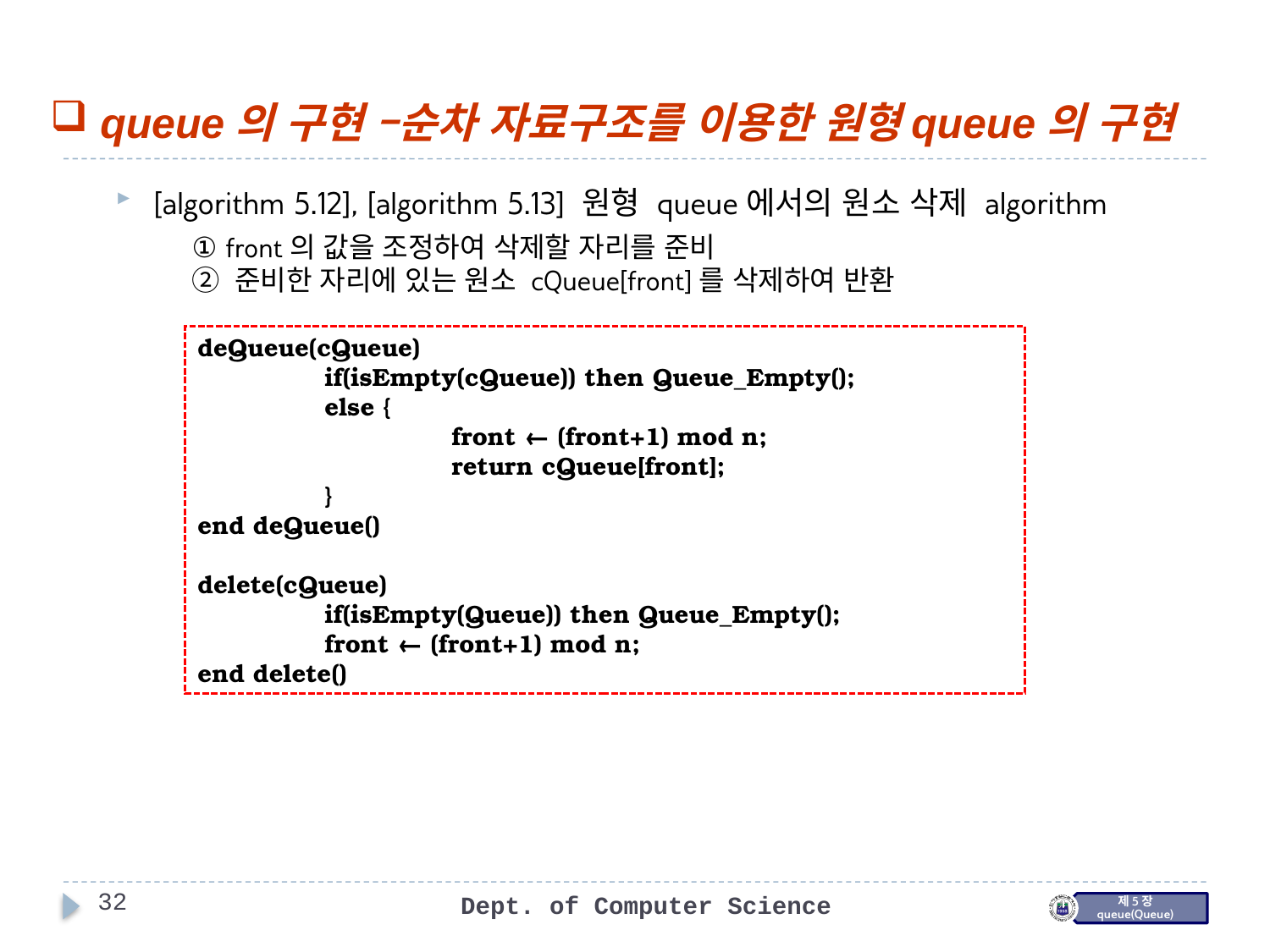

queue의 구현 –순차 자료구조를 이용한 원형queue의 구현
[algorithm 5.12], [algorithm 5.13] 원형 queue에서의 원소 삭제 algorithm
	① front의 값을 조정하여 삭제할 자리를 준비
	② 준비한 자리에 있는 원소 cQueue[front]를 삭제하여 반환
deQueue(cQueue)
	if(isEmpty(cQueue)) then Queue_Empty();
	else {
		front ← (front+1) mod n;
		return cQueue[front];
	}
end deQueue()

delete(cQueue)
	if(isEmpty(Queue)) then Queue_Empty();
	front ← (front+1) mod n;
end delete()
32
Dept. of Computer Science